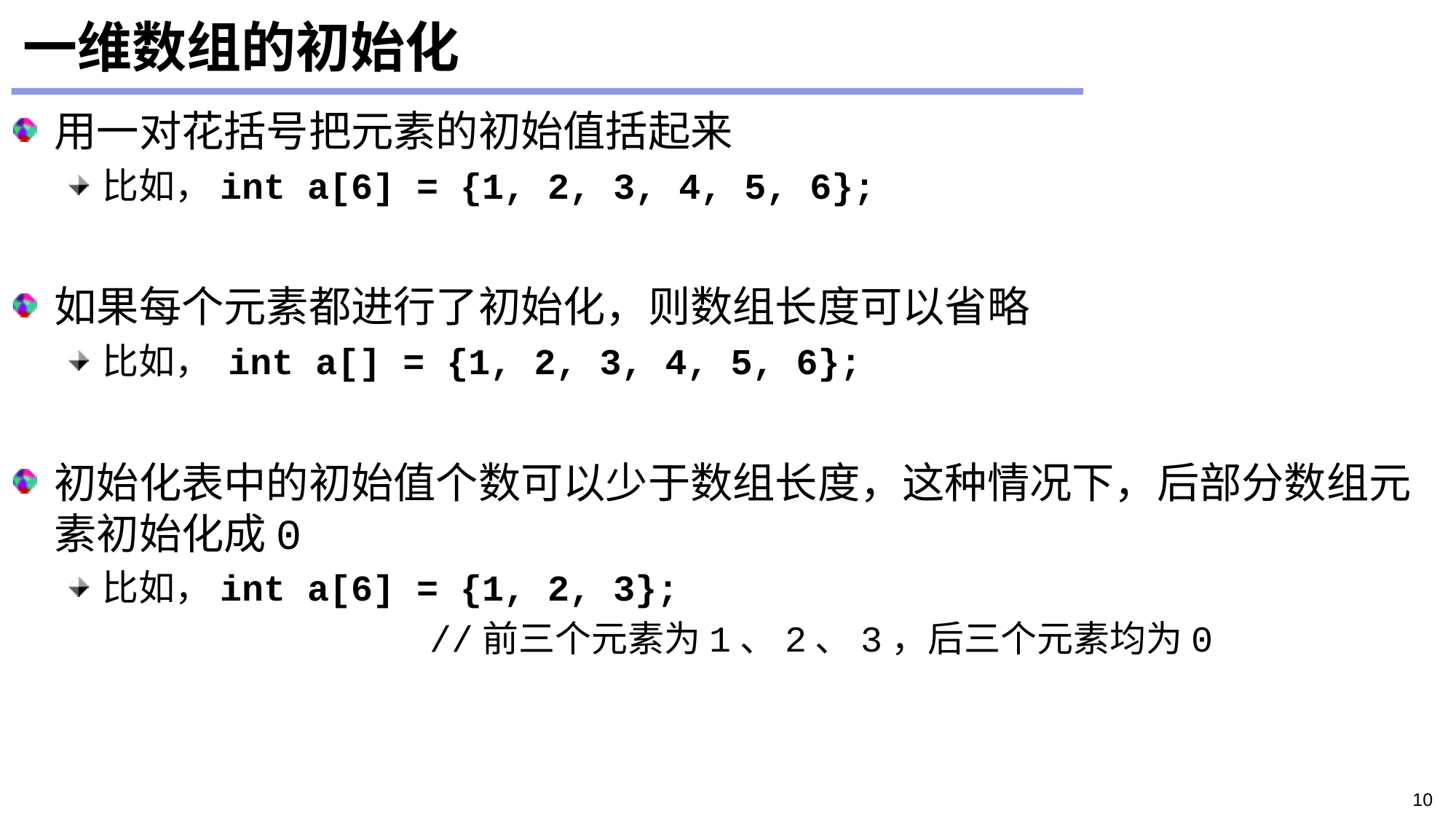

# 一维数组的初始化
用一对花括号把元素的初始值括起来
比如，int a[6] = {1, 2, 3, 4, 5, 6};

如果每个元素都进行了初始化，则数组长度可以省略
比如， int a[] = {1, 2, 3, 4, 5, 6};

初始化表中的初始值个数可以少于数组长度，这种情况下，后部分数组元素初始化成0
比如，int a[6] = {1, 2, 3};
				//前三个元素为1、2、3，后三个元素均为0

10